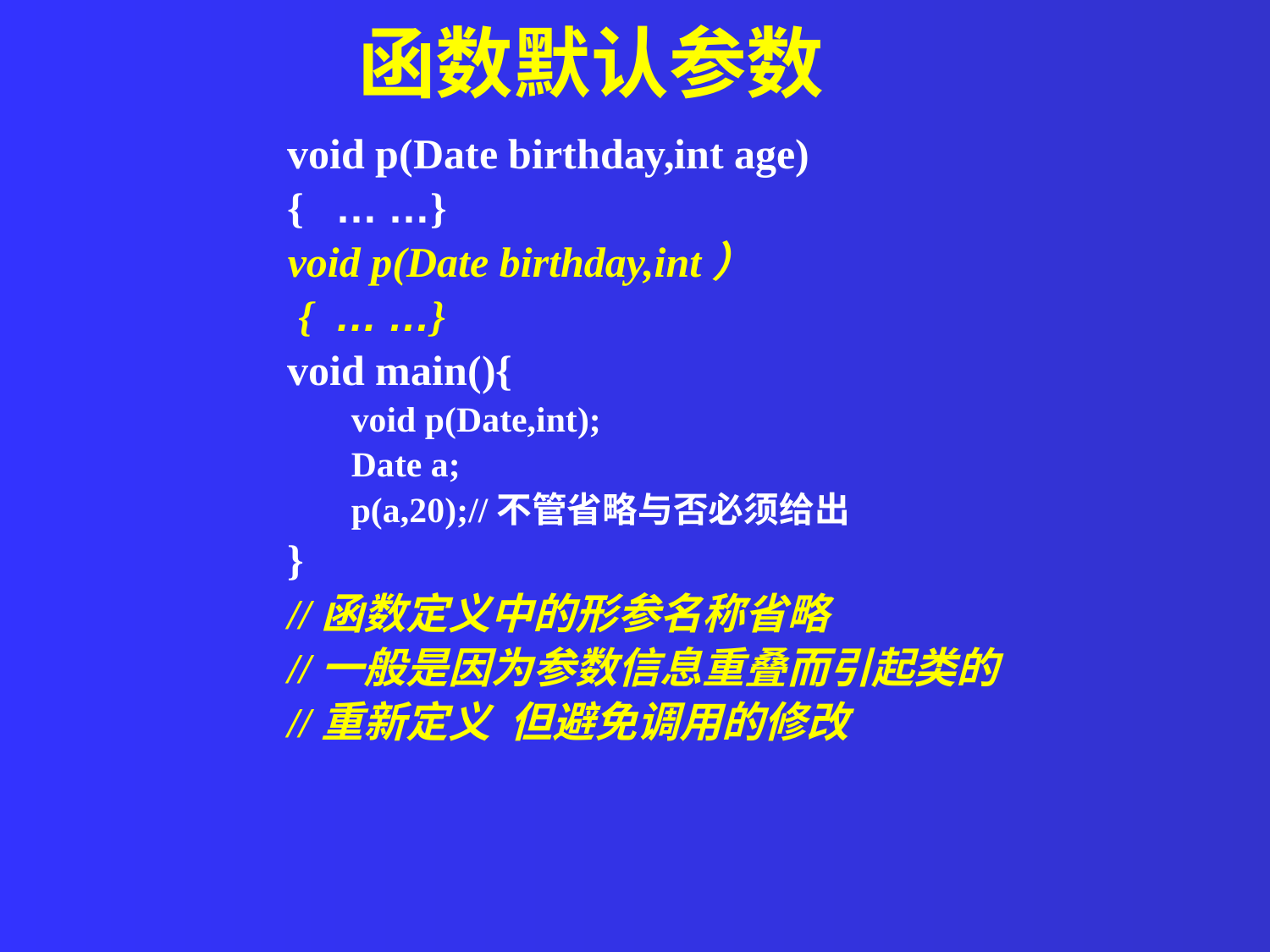

函数默认参数
void p(Date birthday,int age)
{	… …}
void p(Date birthday,int）
 {	… …}
void main(){
void p(Date,int);
Date a;
p(a,20);//不管省略与否必须给出
}
//函数定义中的形参名称省略
//一般是因为参数信息重叠而引起类的
//重新定义  但避免调用的修改